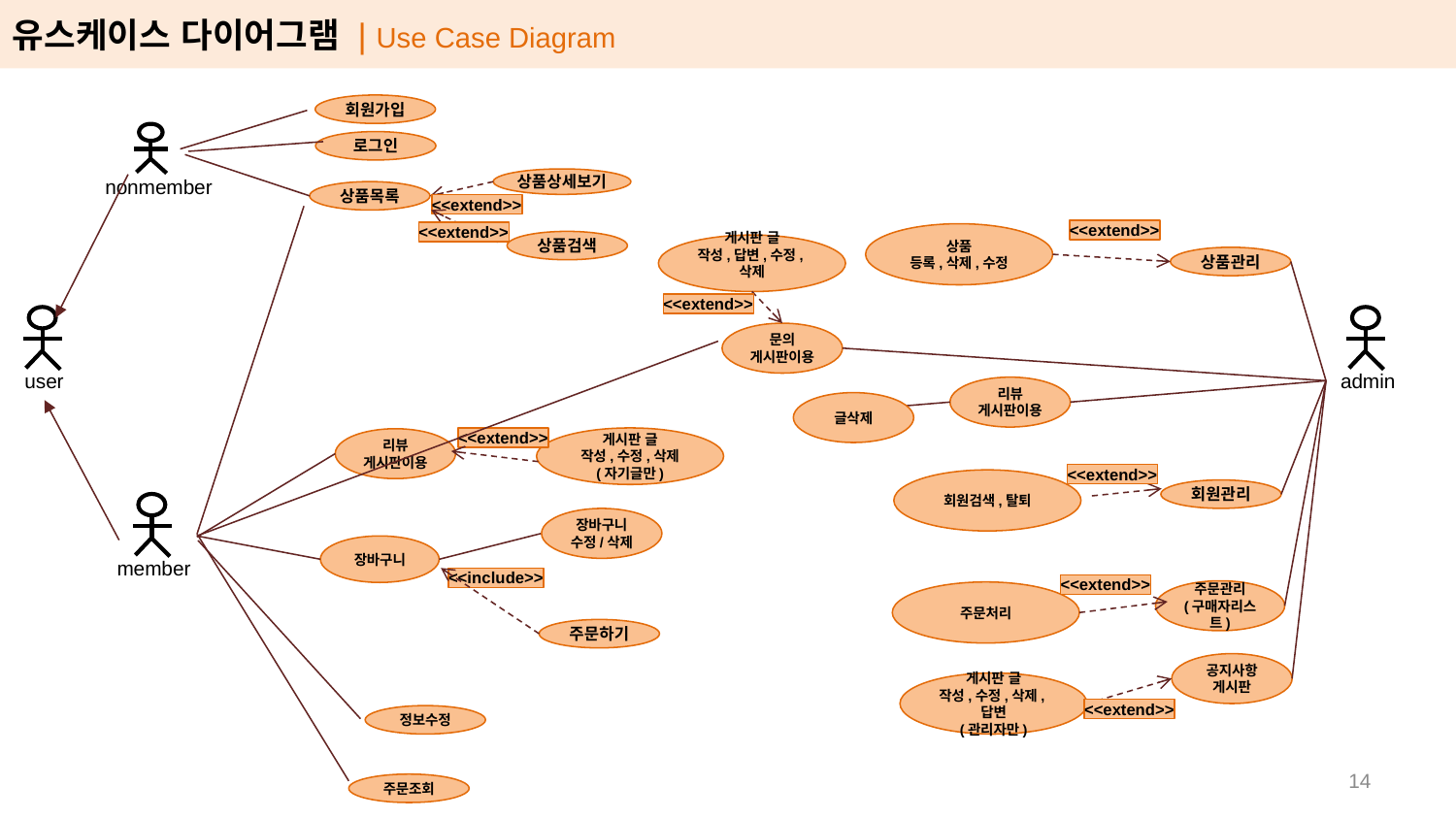

유스케이스 다이어그램 | Use Case Diagram
기준선(좌)
기준선(우)
회원가입
기준선(상)

nonmember
로그인
상품상세보기
상품목록
<<extend>>
<<extend>>
<<extend>>
상품
등록,삭제,수정
상품검색
게시판 글
작성,답변,수정,삭제

상품관리
<<extend>>

user

admin
문의
게시판이용
리뷰
게시판이용
글삭제
<<extend>>
게시판 글
작성,수정,삭제
(자기글만)
리뷰
게시판이용
<<extend>>
회원검색,탈퇴
회원관리

member
장바구니
수정/삭제
장바구니
<<include>>
<<extend>>
주문관리
(구매자리스트)
주문처리
주문하기
공지사항
게시판
게시판 글
작성,수정,삭제,답변
(관리자만)
<<extend>>
정보수정
기준선(하)
14
주문조회